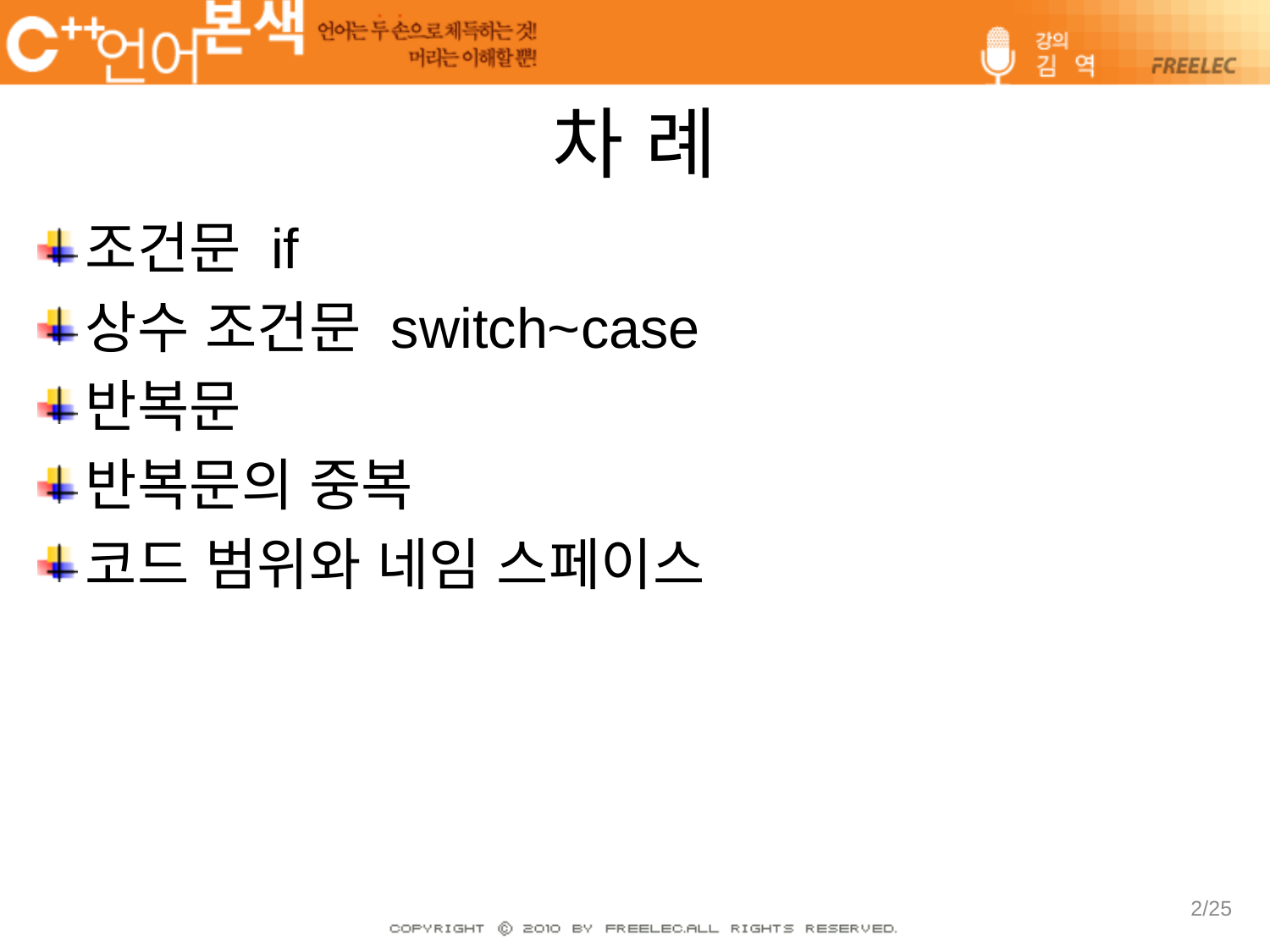

# 차 례
조건문 if
상수 조건문 switch~case
반복문
반복문의 중복
코드 범위와 네임 스페이스
2/25